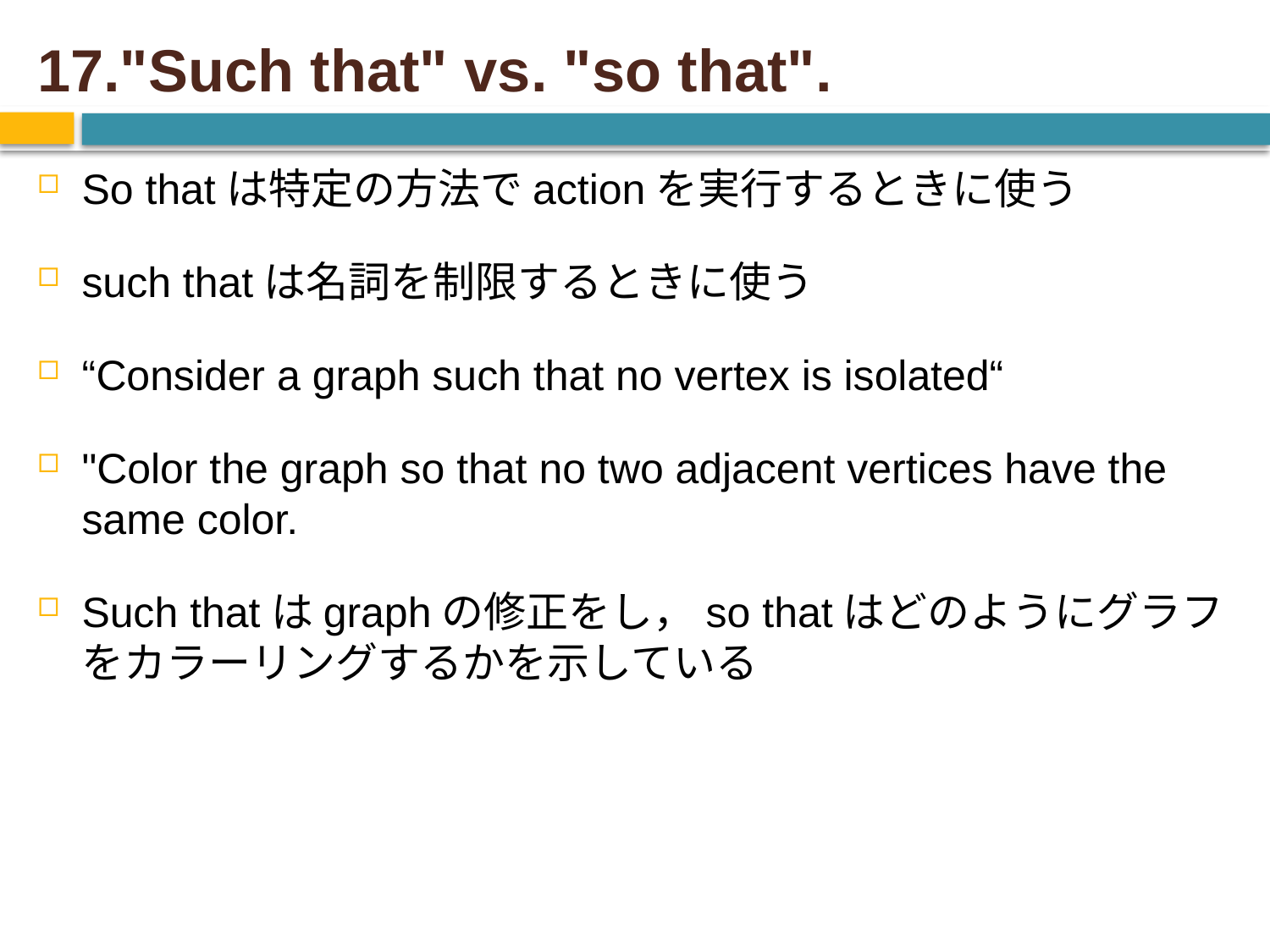

# 17."Such that" vs. "so that".
So thatは特定の方法でactionを実行するときに使う
such thatは名詞を制限するときに使う
“Consider a graph such that no vertex is isolated“
"Color the graph so that no two adjacent vertices have the same color.
Such thatはgraphの修正をし，so thatはどのようにグラフをカラーリングするかを示している